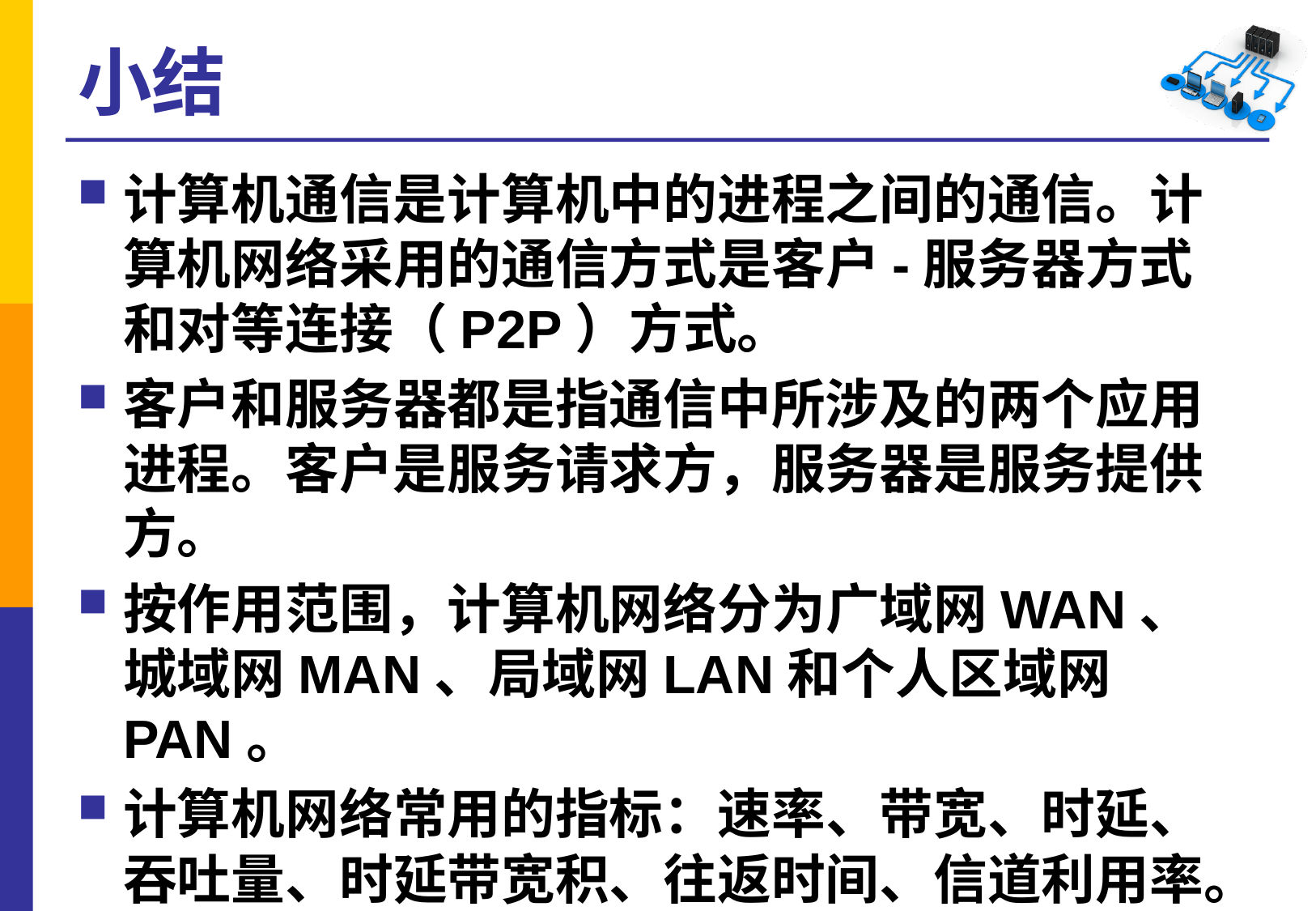

# 小结
计算机通信是计算机中的进程之间的通信。计算机网络采用的通信方式是客户-服务器方式和对等连接（P2P）方式。
客户和服务器都是指通信中所涉及的两个应用进程。客户是服务请求方，服务器是服务提供方。
按作用范围，计算机网络分为广域网WAN、城域网MAN、局域网LAN和个人区域网PAN。
计算机网络常用的指标：速率、带宽、时延、吞吐量、时延带宽积、往返时间、信道利用率。